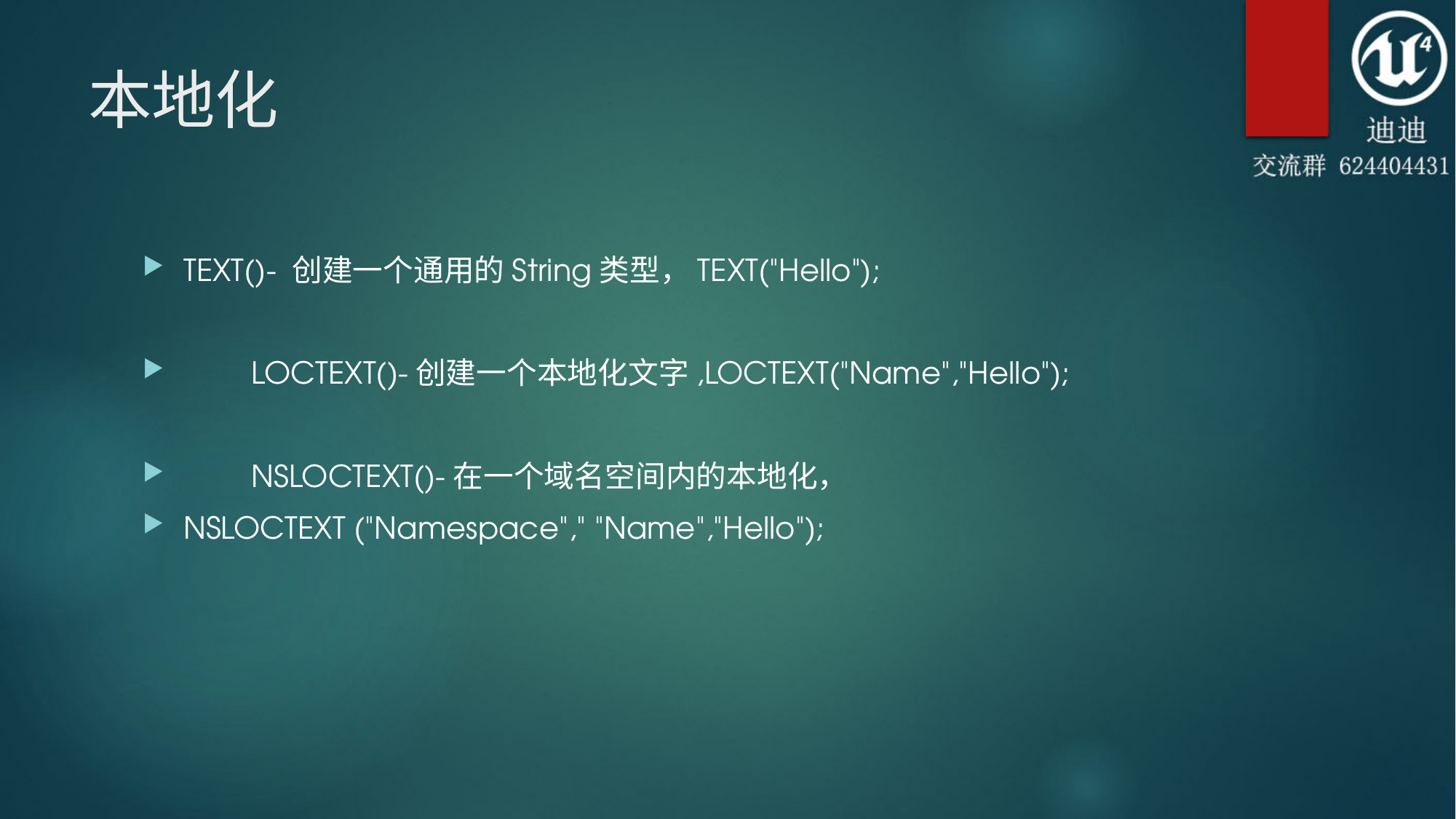

# 本地化
TEXT()- 创建一个通用的String类型，TEXT("Hello");

　　LOCTEXT()-创建一个本地化文字,LOCTEXT("Name","Hello");

　　NSLOCTEXT()-在一个域名空间内的本地化，
NSLOCTEXT ("Namespace"," "Name","Hello");